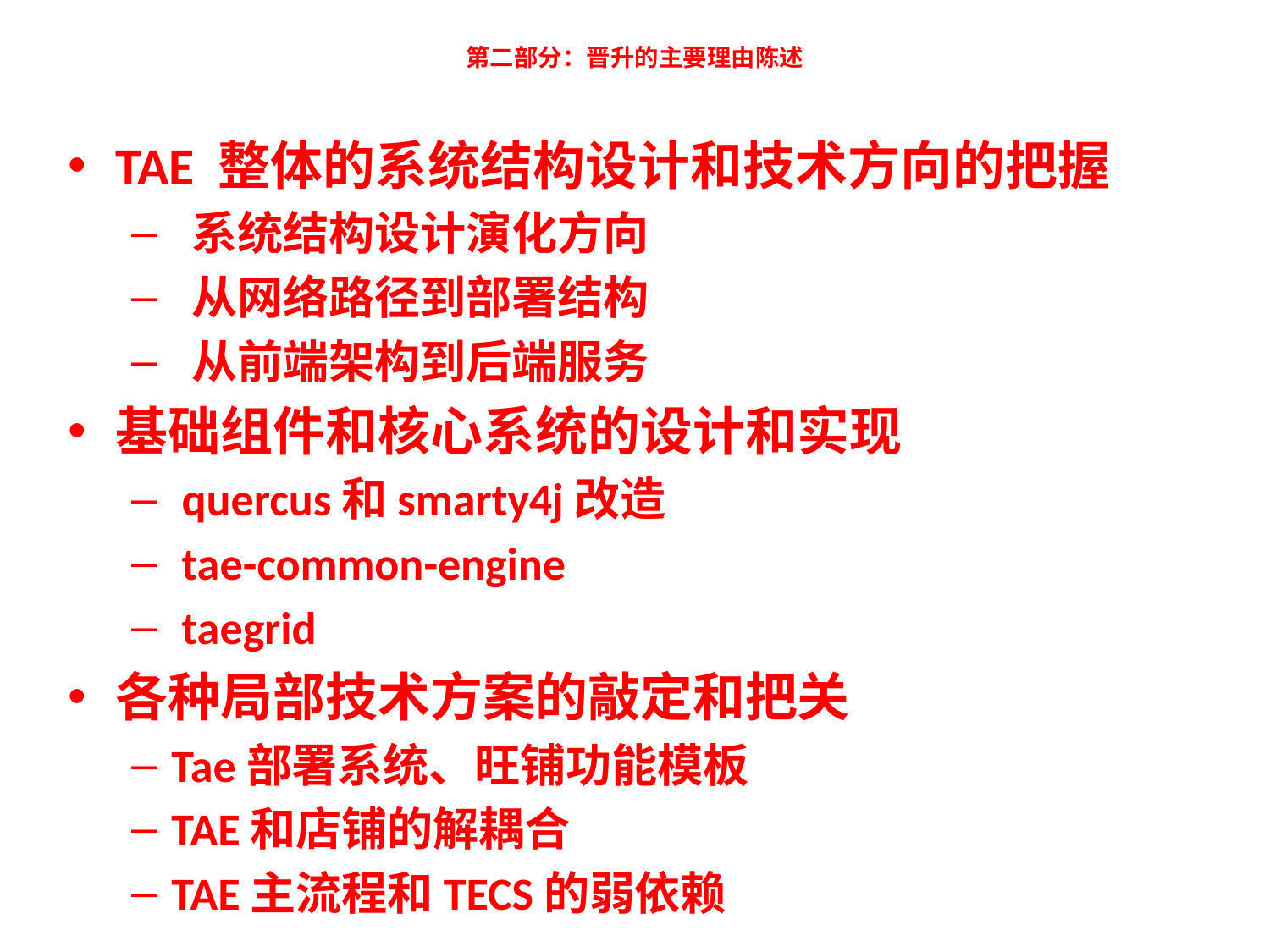

# 第二部分：晋升的主要理由陈述
TAE 整体的系统结构设计和技术方向的把握
 系统结构设计演化方向
 从网络路径到部署结构
 从前端架构到后端服务
基础组件和核心系统的设计和实现
 quercus和smarty4j改造
 tae-common-engine
 taegrid
各种局部技术方案的敲定和把关
Tae部署系统、旺铺功能模板
TAE和店铺的解耦合
TAE主流程和TECS的弱依赖